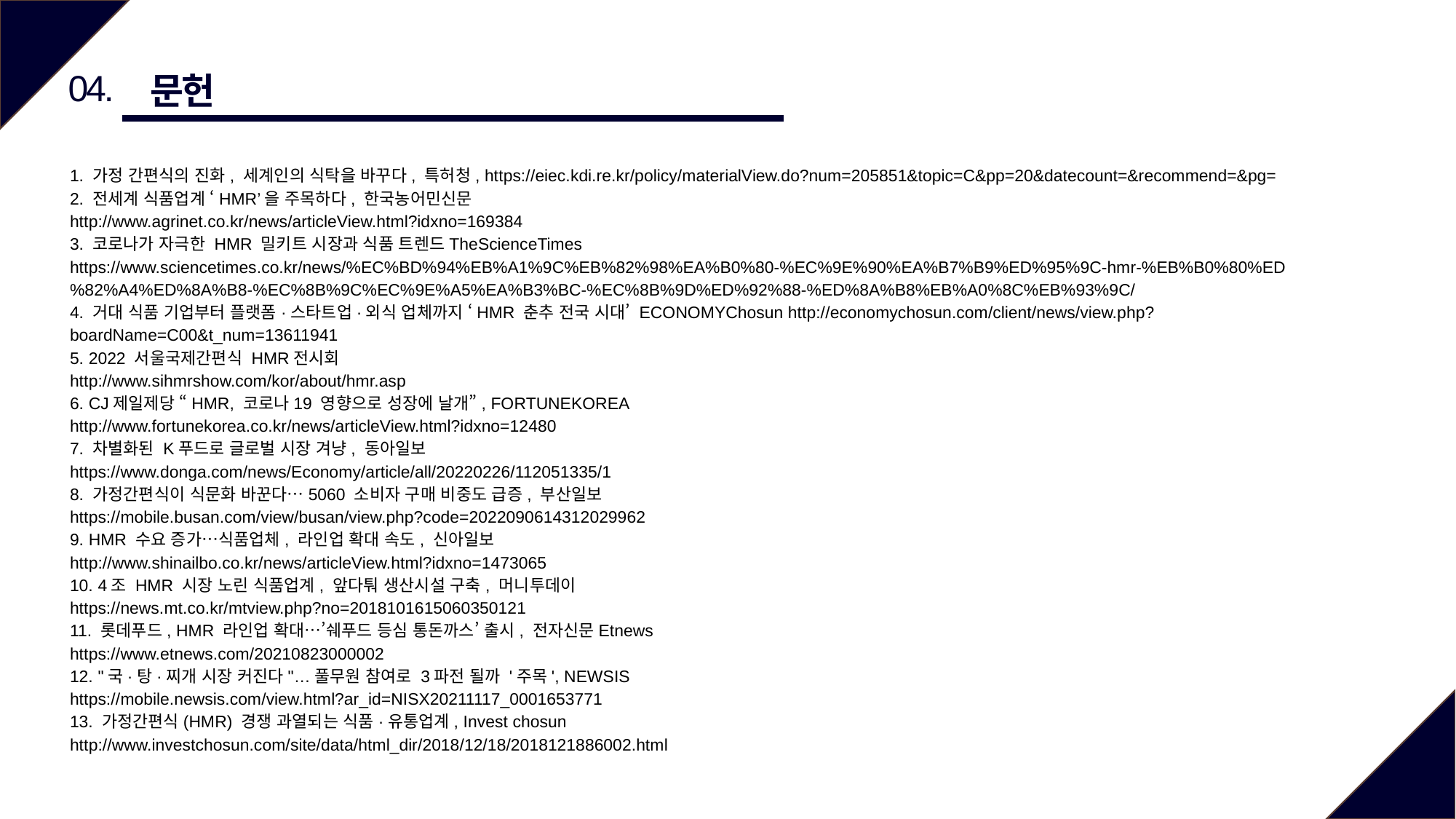

04.
 문헌
1. 가정 간편식의 진화, 세계인의 식탁을 바꾸다, 특허청, https://eiec.kdi.re.kr/policy/materialView.do?num=205851&topic=C&pp=20&datecount=&recommend=&pg=
2. 전세계 식품업계 ‘HMR’을 주목하다, 한국농어민신문
http://www.agrinet.co.kr/news/articleView.html?idxno=169384
3. 코로나가 자극한 HMR 밀키트 시장과 식품 트렌드TheScienceTimes
https://www.sciencetimes.co.kr/news/%EC%BD%94%EB%A1%9C%EB%82%98%EA%B0%80-%EC%9E%90%EA%B7%B9%ED%95%9C-hmr-%EB%B0%80%ED%82%A4%ED%8A%B8-%EC%8B%9C%EC%9E%A5%EA%B3%BC-%EC%8B%9D%ED%92%88-%ED%8A%B8%EB%A0%8C%EB%93%9C/
4. 거대 식품 기업부터 플랫폼·스타트업·외식 업체까지 ‘HMR 춘추 전국 시대’ ECONOMYChosun http://economychosun.com/client/news/view.php?boardName=C00&t_num=13611941
5. 2022 서울국제간편식 HMR전시회
http://www.sihmrshow.com/kor/about/hmr.asp
6. CJ제일제당 “HMR, 코로나19 영향으로 성장에 날개”, FORTUNEKOREA
http://www.fortunekorea.co.kr/news/articleView.html?idxno=12480
7. 차별화된 K푸드로 글로벌 시장 겨냥, 동아일보
https://www.donga.com/news/Economy/article/all/20220226/112051335/1
8. 가정간편식이 식문화 바꾼다…5060 소비자 구매 비중도 급증, 부산일보
https://mobile.busan.com/view/busan/view.php?code=2022090614312029962
9. HMR 수요 증가…식품업체, 라인업 확대 속도, 신아일보
http://www.shinailbo.co.kr/news/articleView.html?idxno=1473065
10. 4조 HMR 시장 노린 식품업계, 앞다퉈 생산시설 구축, 머니투데이
https://news.mt.co.kr/mtview.php?no=2018101615060350121
11. 롯데푸드, HMR 라인업 확대…’쉐푸드 등심 통돈까스’ 출시, 전자신문Etnews
https://www.etnews.com/20210823000002
12. "국·탕·찌개 시장 커진다"…풀무원 참여로 3파전 될까 '주목', NEWSIS
https://mobile.newsis.com/view.html?ar_id=NISX20211117_0001653771
13. 가정간편식(HMR) 경쟁 과열되는 식품·유통업계, Invest chosun
http://www.investchosun.com/site/data/html_dir/2018/12/18/2018121886002.html